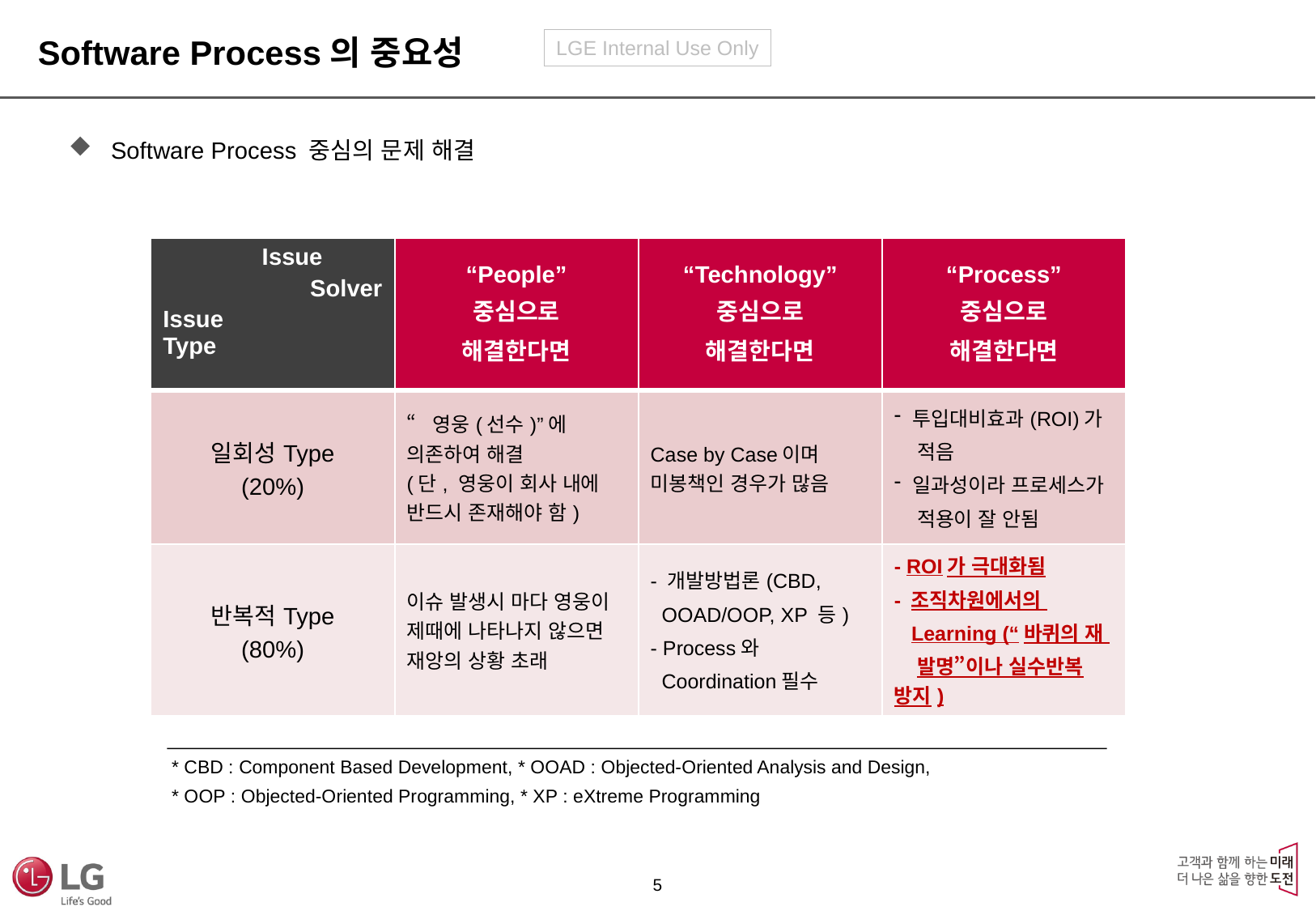

Software Process의 중요성
  Software Process 중심의 문제 해결
| Issue Solver Issue Type | “People” 중심으로 해결한다면 | “Technology” 중심으로 해결한다면 | “Process” 중심으로 해결한다면 |
| --- | --- | --- | --- |
| 일회성Type (20%) | “영웅(선수)”에 의존하여 해결 (단, 영웅이 회사 내에 반드시 존재해야 함) | Case by Case이며 미봉책인 경우가 많음 | 투입대비효과(ROI)가 적음 일과성이라 프로세스가 적용이 잘 안됨 |
| 반복적Type (80%) | 이슈 발생시 마다 영웅이 제때에 나타나지 않으면 재앙의 상황 초래 | - 개발방법론(CBD, OOAD/OOP, XP 등) - Process와 Coordination필수 | - ROI가 극대화됨 - 조직차원에서의 Learning (“바퀴의 재 발명”이나 실수반복 방지) |
* CBD : Component Based Development, * OOAD : Objected-Oriented Analysis and Design,
* OOP : Objected-Oriented Programming, * XP : eXtreme Programming

5